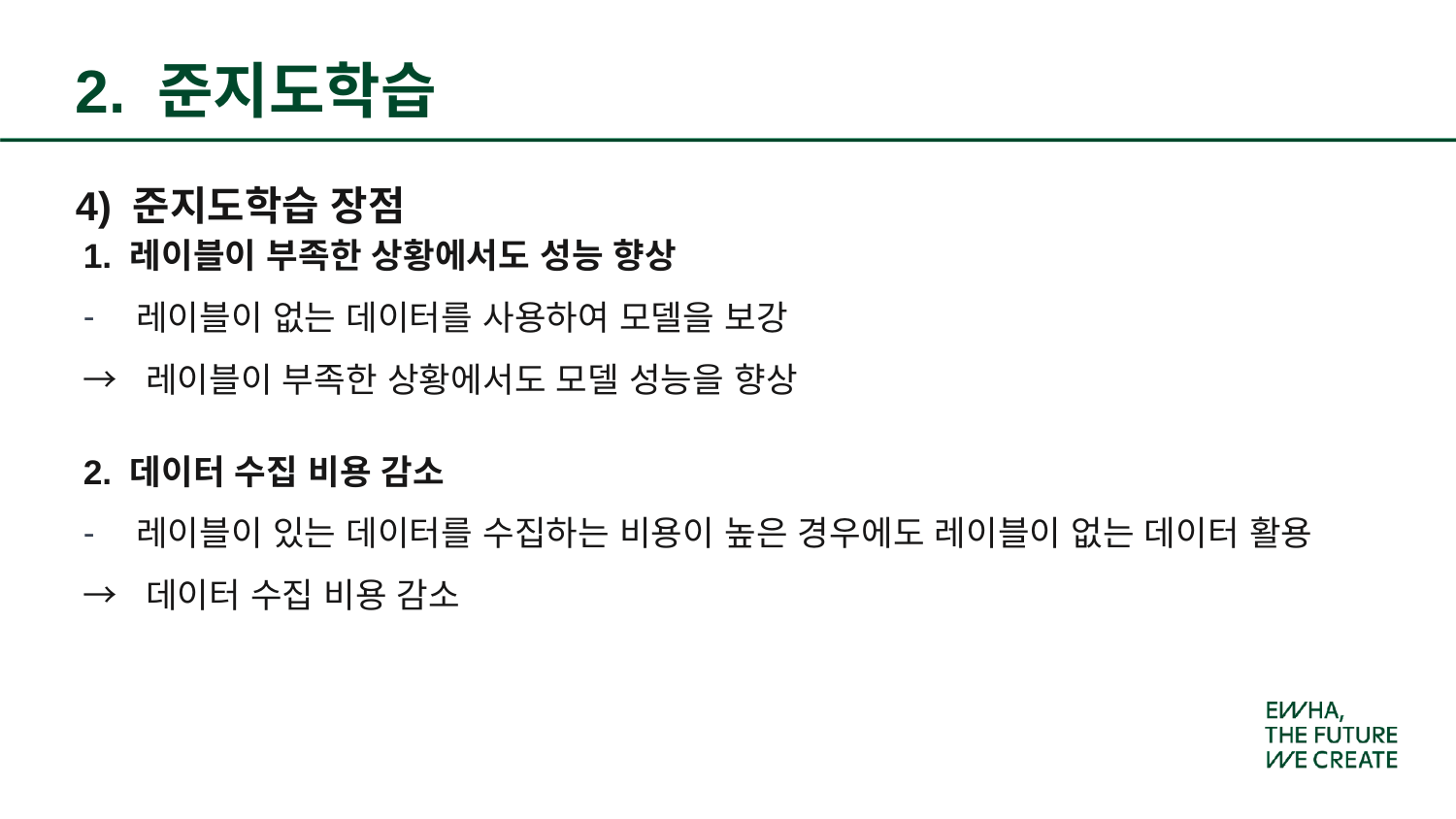

2. 준지도학습
4) 준지도학습 장점
1. 레이블이 부족한 상황에서도 성능 향상
레이블이 없는 데이터를 사용하여 모델을 보강
→  레이블이 부족한 상황에서도 모델 성능을 향상
2. 데이터 수집 비용 감소
레이블이 있는 데이터를 수집하는 비용이 높은 경우에도 레이블이 없는 데이터 활용
→  데이터 수집 비용 감소